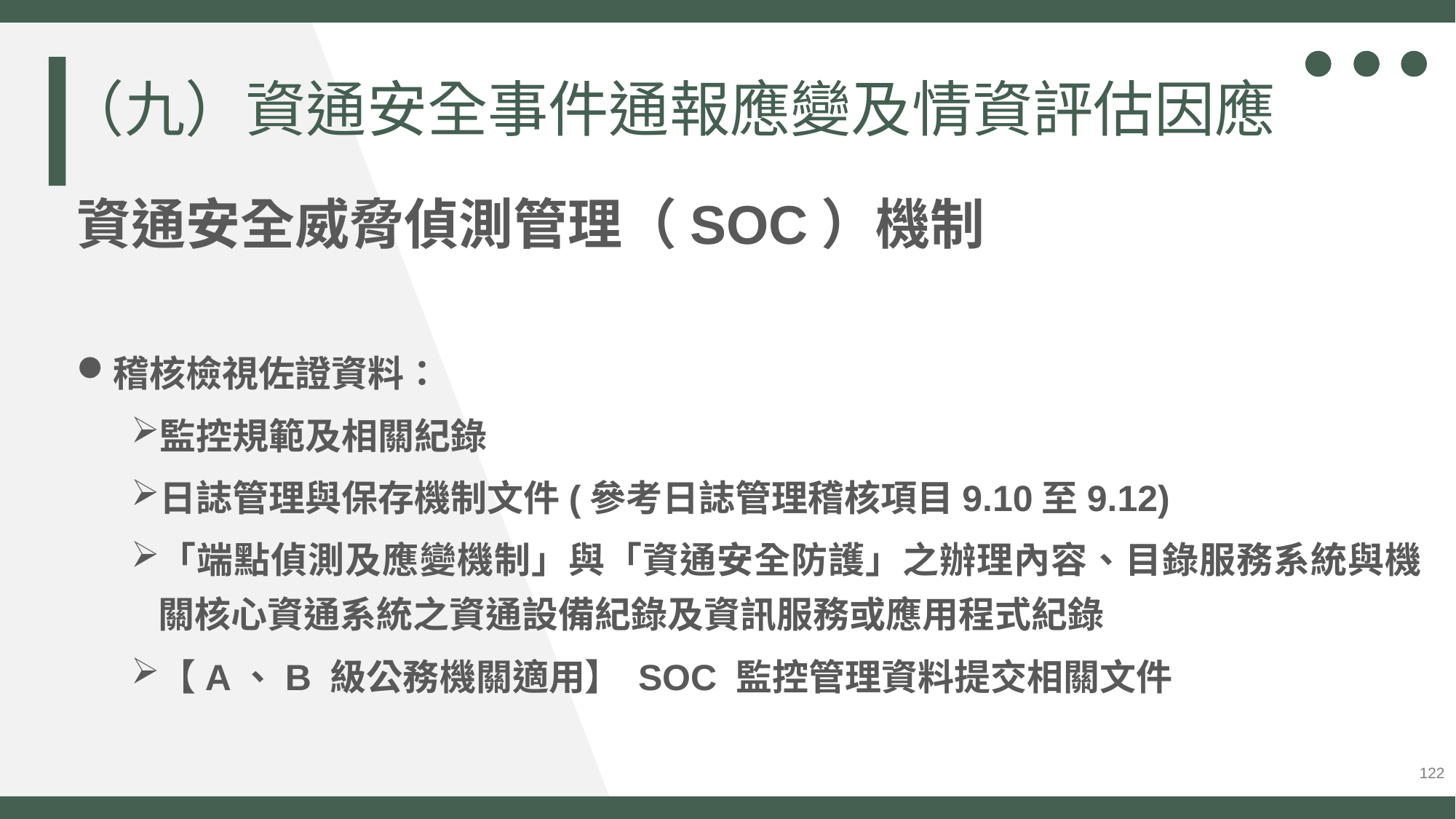

（九）資通安全事件通報應變及情資評估因應
資通安全威脅偵測管理（SOC）機制

稽核檢視佐證資料：
監控規範及相關紀錄
日誌管理與保存機制文件(參考日誌管理稽核項目9.10至9.12)
「端點偵測及應變機制」與「資通安全防護」之辦理內容、目錄服務系統與機關核心資通系統之資通設備紀錄及資訊服務或應用程式紀錄
【A、B 級公務機關適用】 SOC 監控管理資料提交相關文件

122